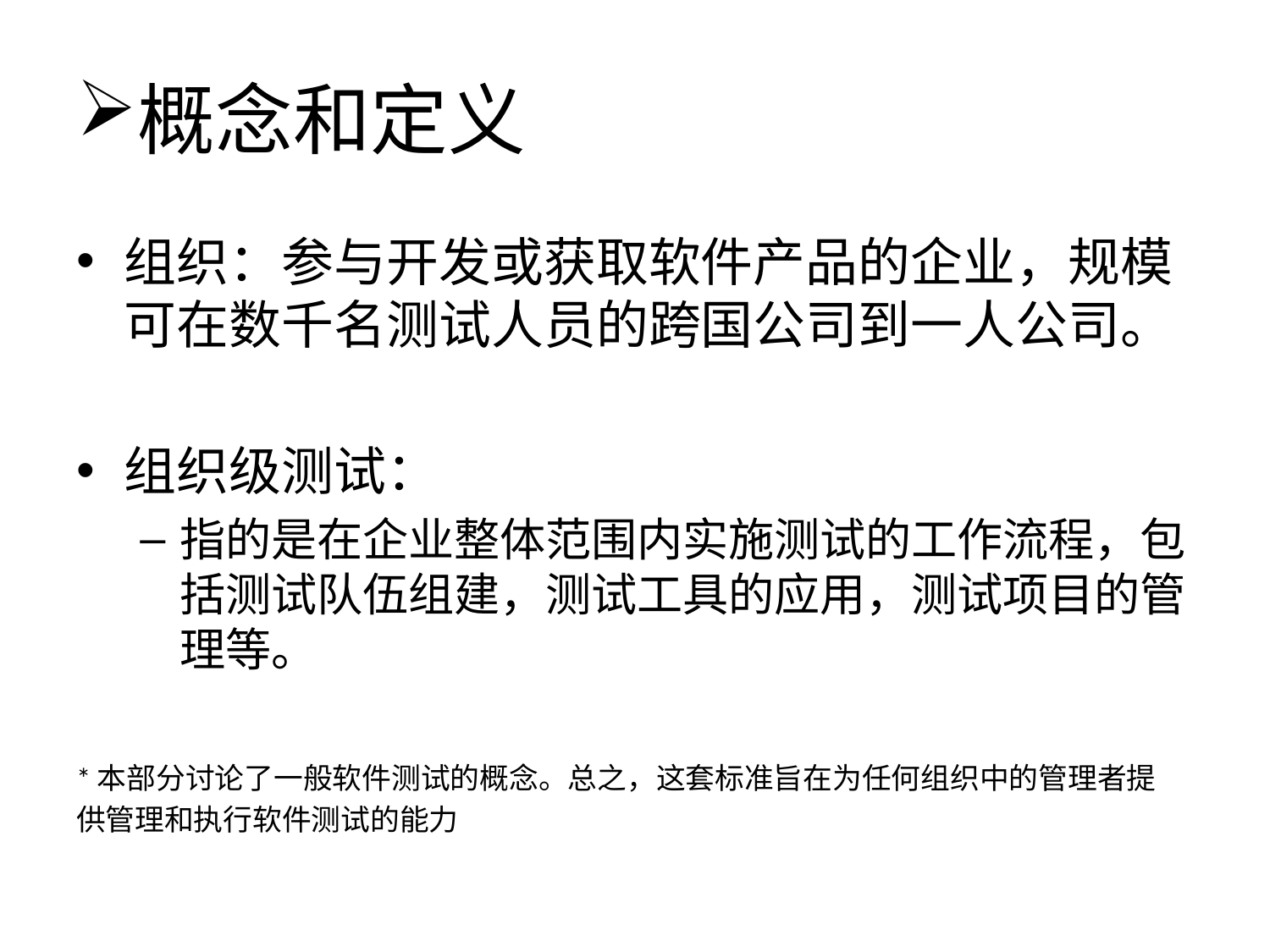

# 概念和定义
组织：参与开发或获取软件产品的企业，规模可在数千名测试人员的跨国公司到一人公司。

组织级测试：
指的是在企业整体范围内实施测试的工作流程，包括测试队伍组建，测试工具的应用，测试项目的管理等。

*本部分讨论了一般软件测试的概念。总之，这套标准旨在为任何组织中的管理者提
供管理和执行软件测试的能力